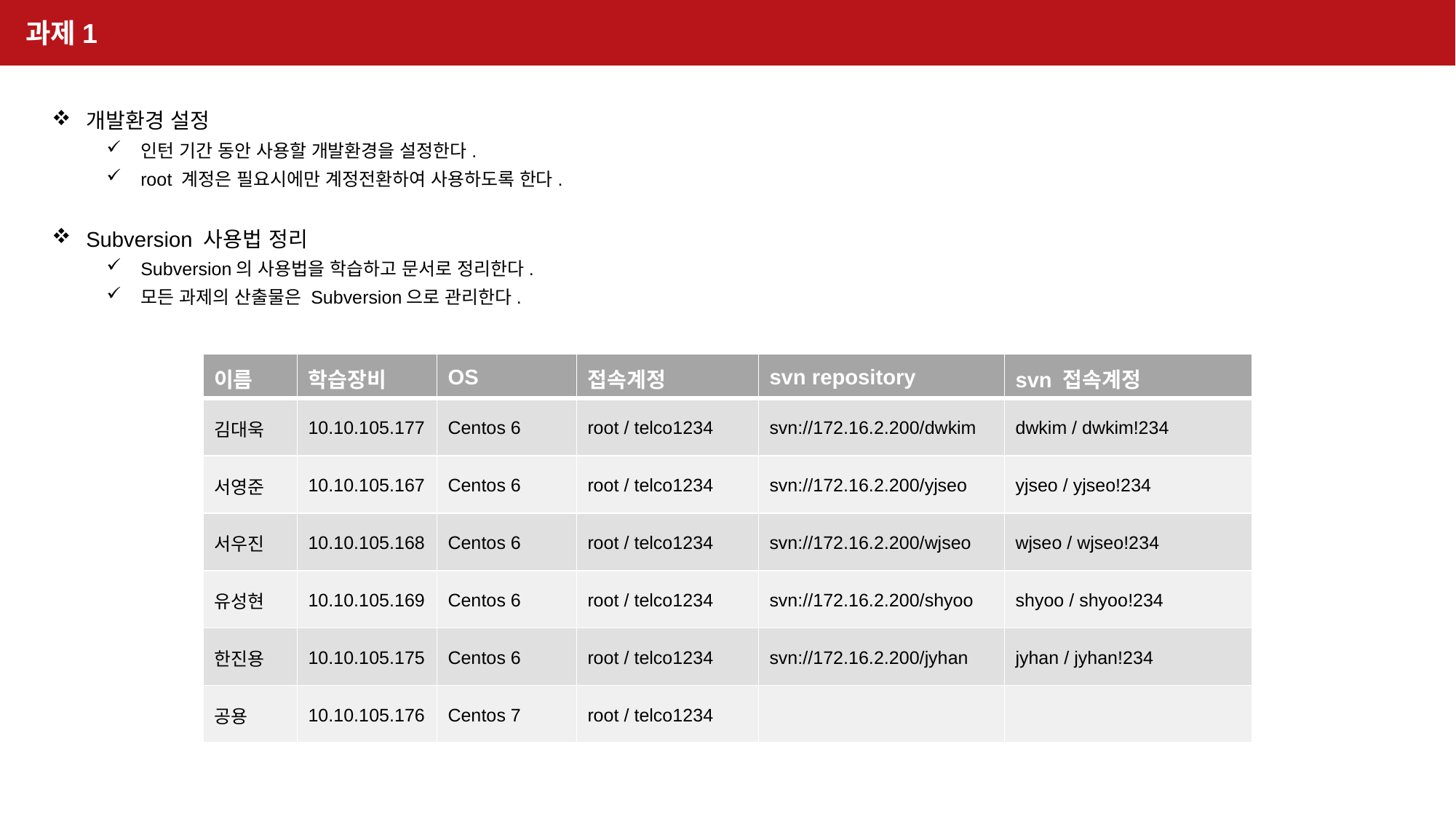

과제1
개발환경 설정
인턴 기간 동안 사용할 개발환경을 설정한다.
root 계정은 필요시에만 계정전환하여 사용하도록 한다.

Subversion 사용법 정리
Subversion의 사용법을 학습하고 문서로 정리한다.
모든 과제의 산출물은 Subversion으로 관리한다.

| 이름 | 학습장비 | OS | 접속계정 | svn repository | svn 접속계정 |
| --- | --- | --- | --- | --- | --- |
| 김대욱 | 10.10.105.177 | Centos 6 | root / telco1234 | svn://172.16.2.200/dwkim | dwkim / dwkim!234 |
| 서영준 | 10.10.105.167 | Centos 6 | root / telco1234 | svn://172.16.2.200/yjseo | yjseo / yjseo!234 |
| 서우진 | 10.10.105.168 | Centos 6 | root / telco1234 | svn://172.16.2.200/wjseo | wjseo / wjseo!234 |
| 유성현 | 10.10.105.169 | Centos 6 | root / telco1234 | svn://172.16.2.200/shyoo | shyoo / shyoo!234 |
| 한진용 | 10.10.105.175 | Centos 6 | root / telco1234 | svn://172.16.2.200/jyhan | jyhan / jyhan!234 |
| 공용 | 10.10.105.176 | Centos 7 | root / telco1234 |  |  |